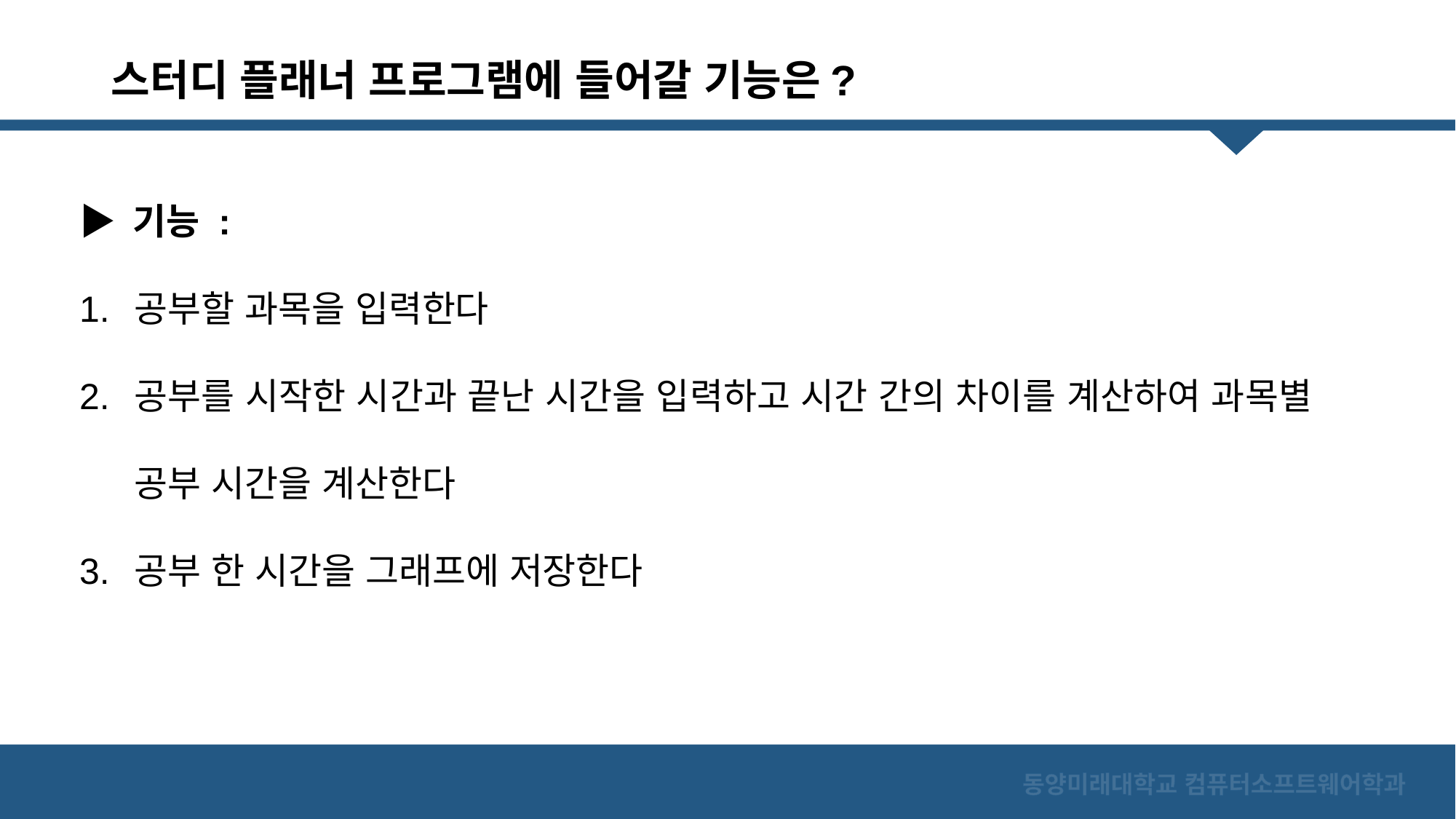

스터디 플래너 프로그램에 들어갈 기능은?

▶ 기능 :
공부할 과목을 입력한다
공부를 시작한 시간과 끝난 시간을 입력하고 시간 간의 차이를 계산하여 과목별 공부 시간을 계산한다
공부 한 시간을 그래프에 저장한다

동양미래대학교 컴퓨터소프트웨어학과